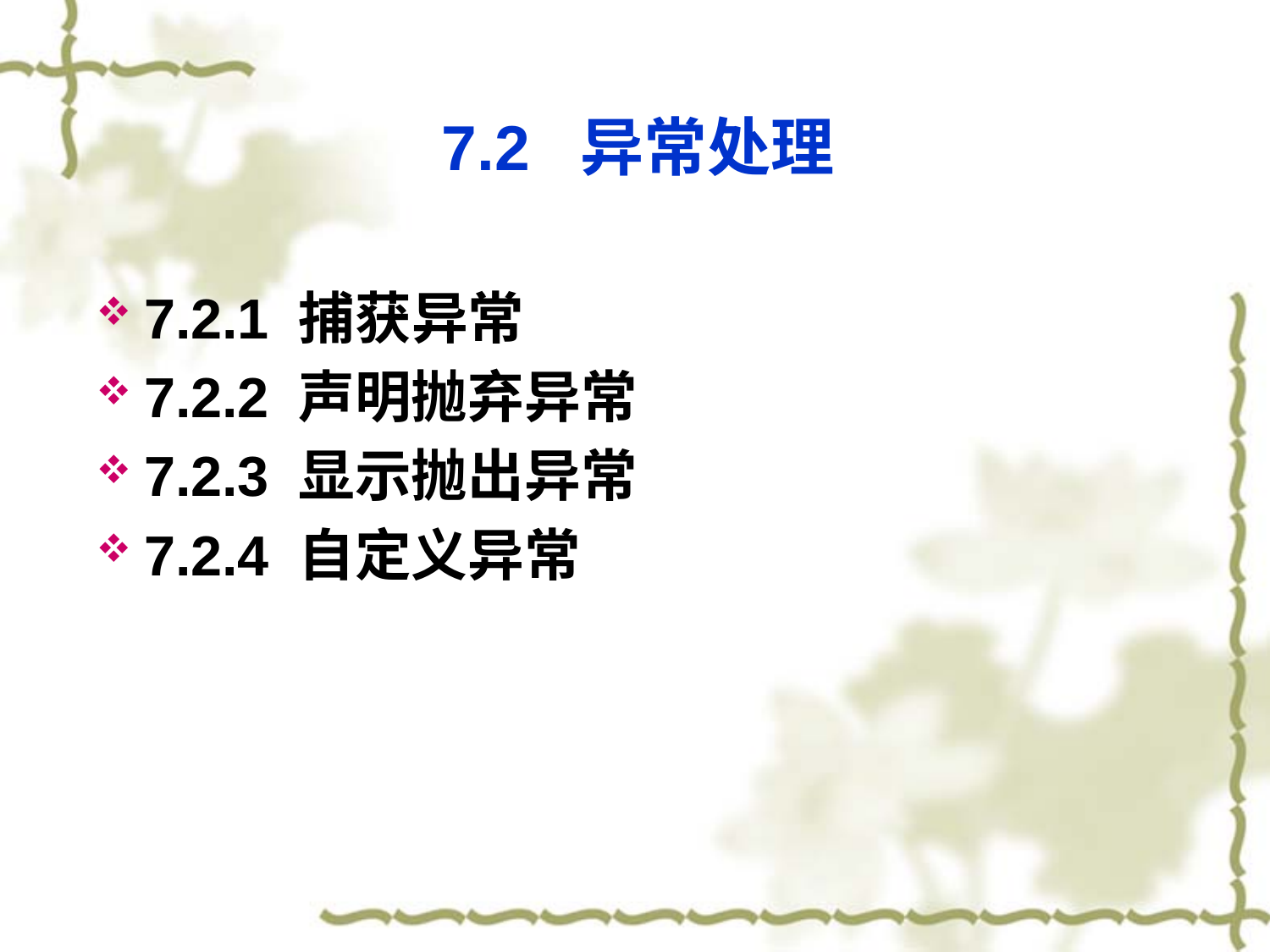

# 7.2  异常处理
7.2.1 捕获异常
7.2.2 声明抛弃异常
7.2.3 显示抛出异常
7.2.4 自定义异常
15